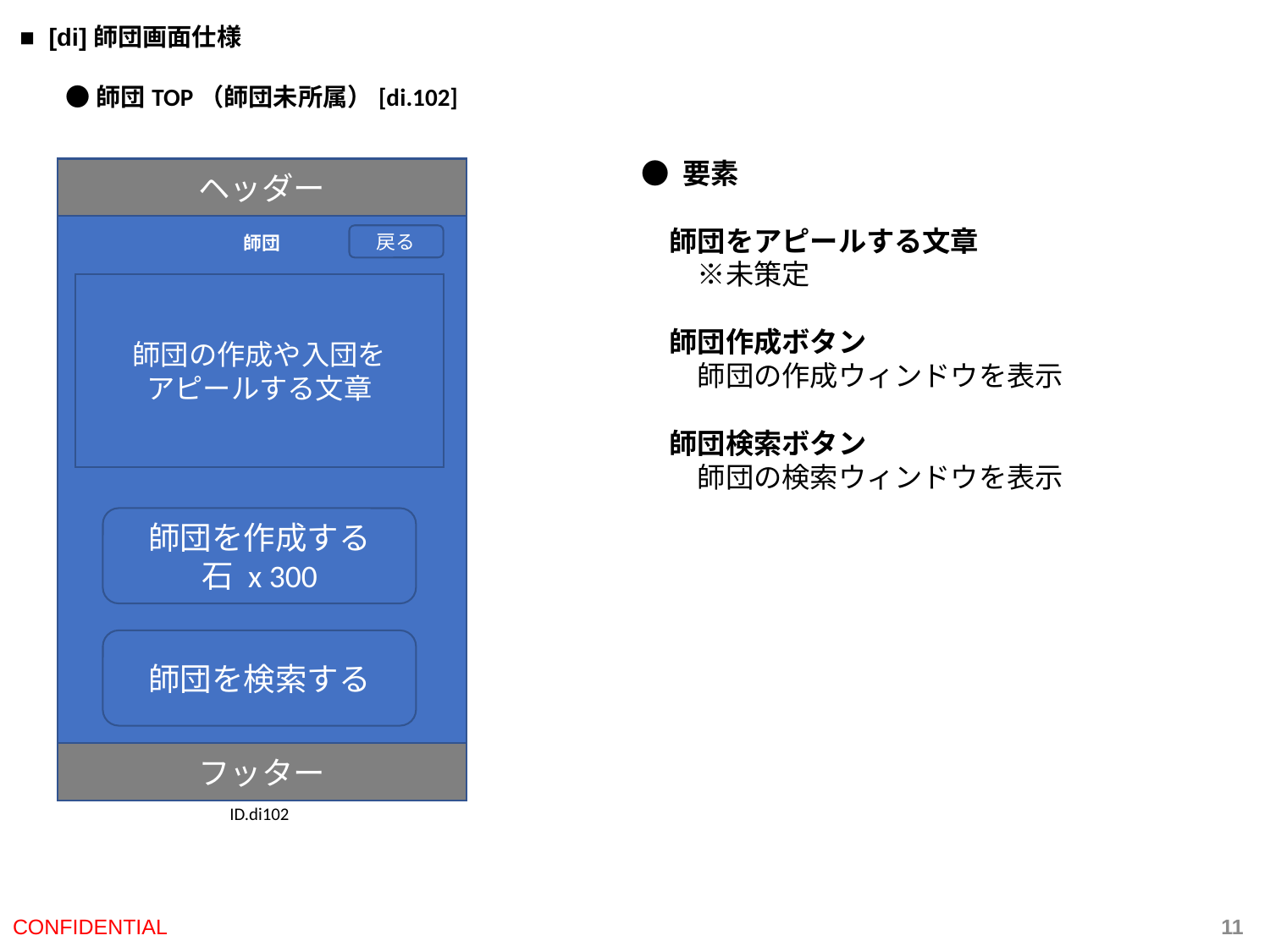

■  [di]師団画面仕様
●師団TOP（師団未所属）[di.102]
● 要素

　師団をアピールする文章
　　※未策定

　師団作成ボタン
　　師団の作成ウィンドウを表示

　師団検索ボタン
　　師団の検索ウィンドウを表示

ヘッダー
師団
戻る
師団の作成や入団を
アピールする文章
師団を作成する
石 x 300
師団を検索する
フッター
ID.di102
CONFIDENTIAL
11